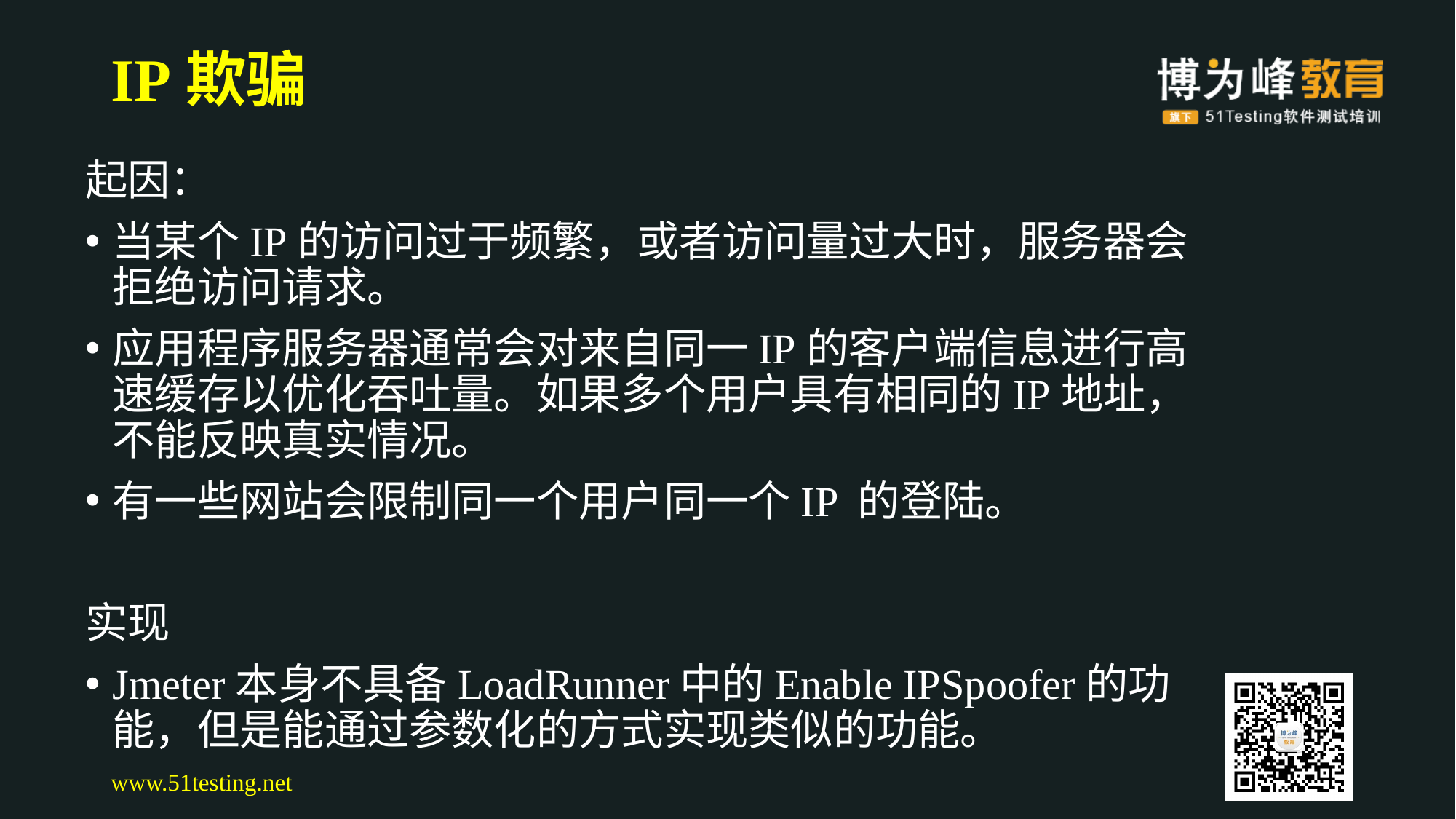

# IP欺骗
起因：
当某个IP的访问过于频繁，或者访问量过大时，服务器会拒绝访问请求。
应用程序服务器通常会对来自同一IP的客户端信息进行高速缓存以优化吞吐量。如果多个用户具有相同的IP地址，不能反映真实情况。
有一些网站会限制同一个用户同一个IP 的登陆。

实现
Jmeter本身不具备LoadRunner中的Enable IPSpoofer的功能，但是能通过参数化的方式实现类似的功能。

www.51testing.net